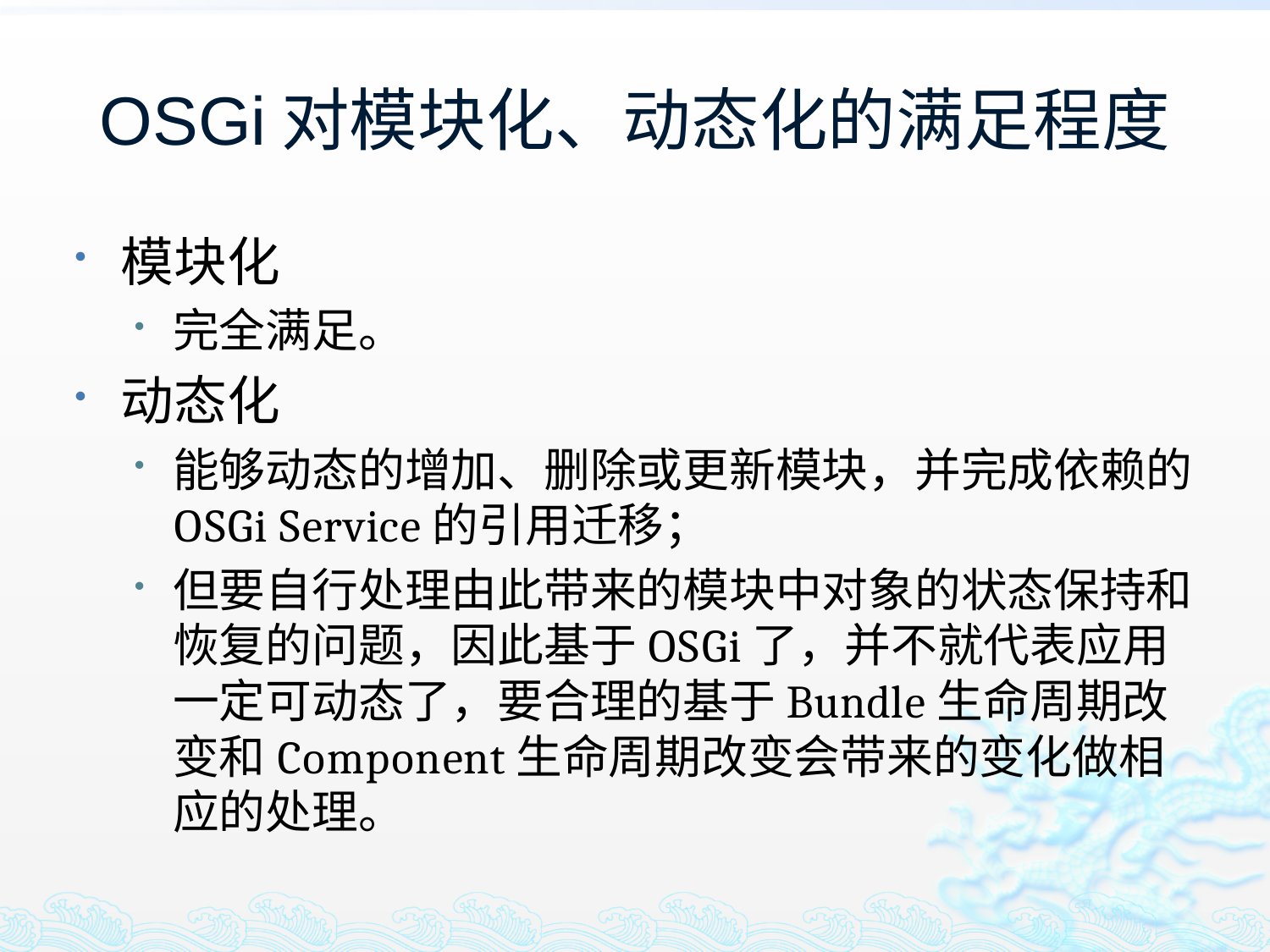

# OSGi对模块化、动态化的满足程度
模块化
完全满足。
动态化
能够动态的增加、删除或更新模块，并完成依赖的OSGi Service的引用迁移；
但要自行处理由此带来的模块中对象的状态保持和恢复的问题，因此基于OSGi了，并不就代表应用一定可动态了，要合理的基于Bundle生命周期改变和Component生命周期改变会带来的变化做相应的处理。